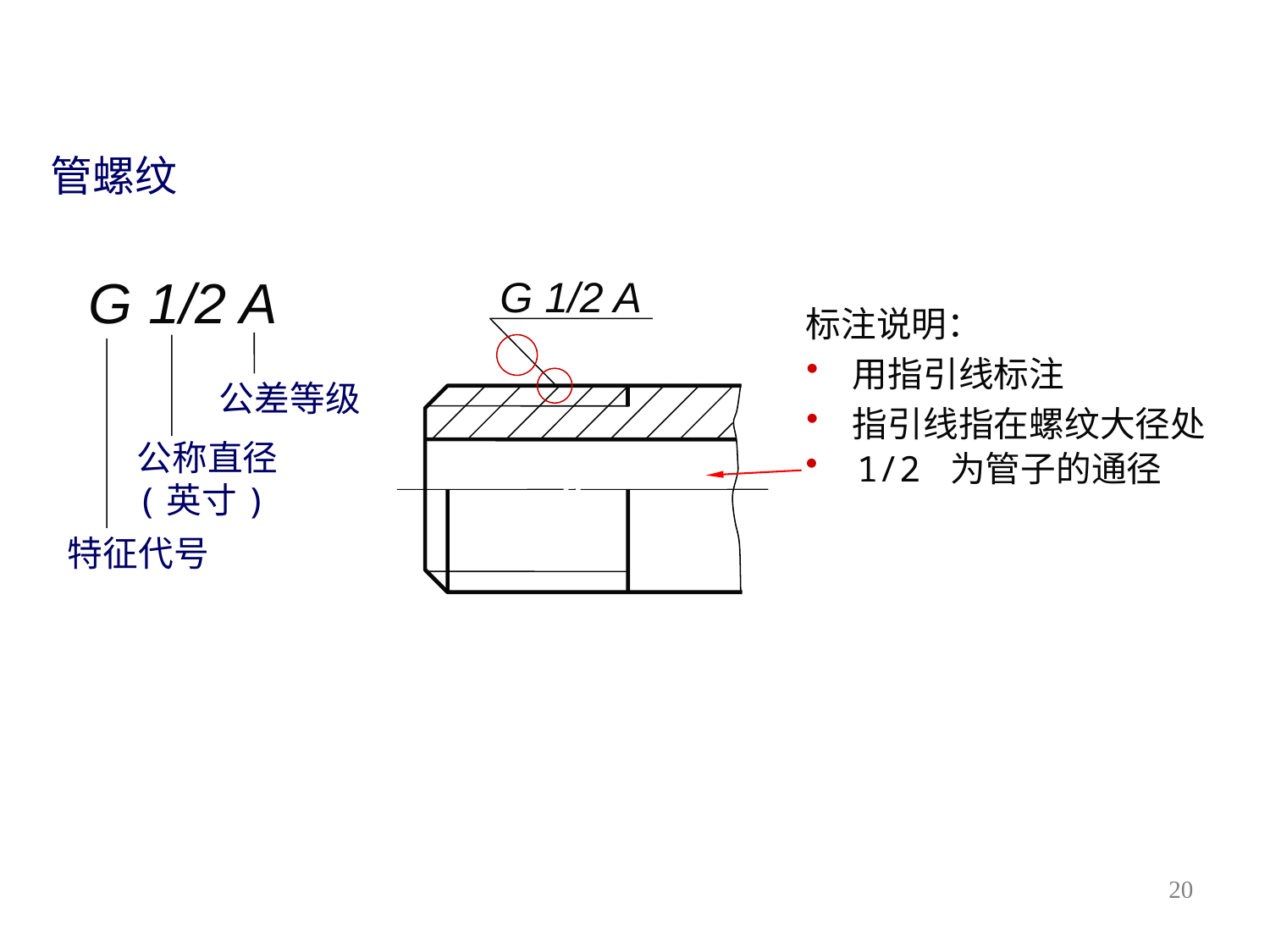

管螺纹
G 1/2 A
G 1/2 A

标注说明：

 用指引线标注

公差等级

 指引线指在螺纹大径处
公称直径
(英寸)
 1/2 为管子的通径

特征代号
20